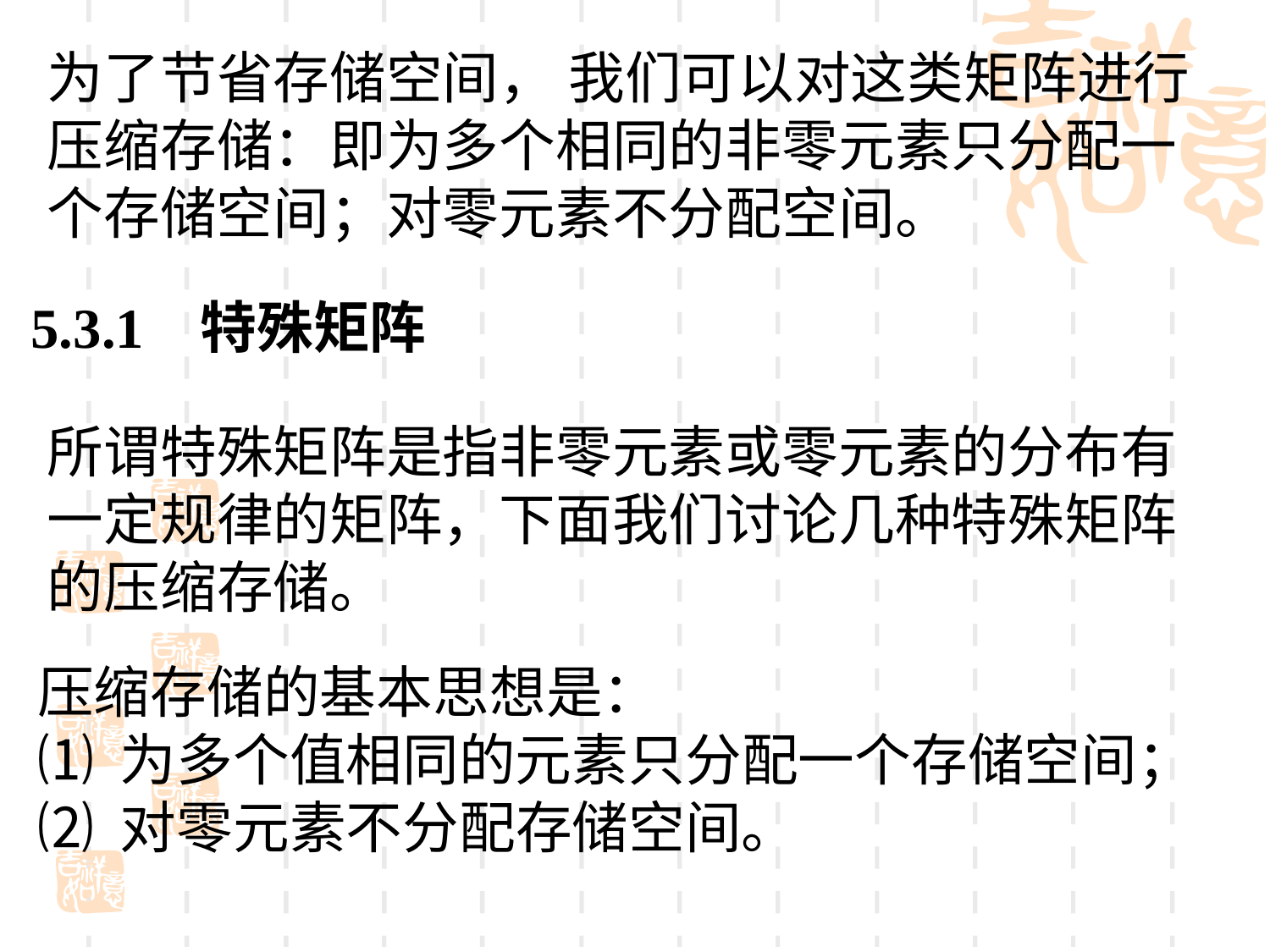

为了节省存储空间， 我们可以对这类矩阵进行压缩存储：即为多个相同的非零元素只分配一个存储空间；对零元素不分配空间。
5.3.1   特殊矩阵
所谓特殊矩阵是指非零元素或零元素的分布有一定规律的矩阵，下面我们讨论几种特殊矩阵的压缩存储。
压缩存储的基本思想是：
⑴ 为多个值相同的元素只分配一个存储空间；
⑵ 对零元素不分配存储空间。